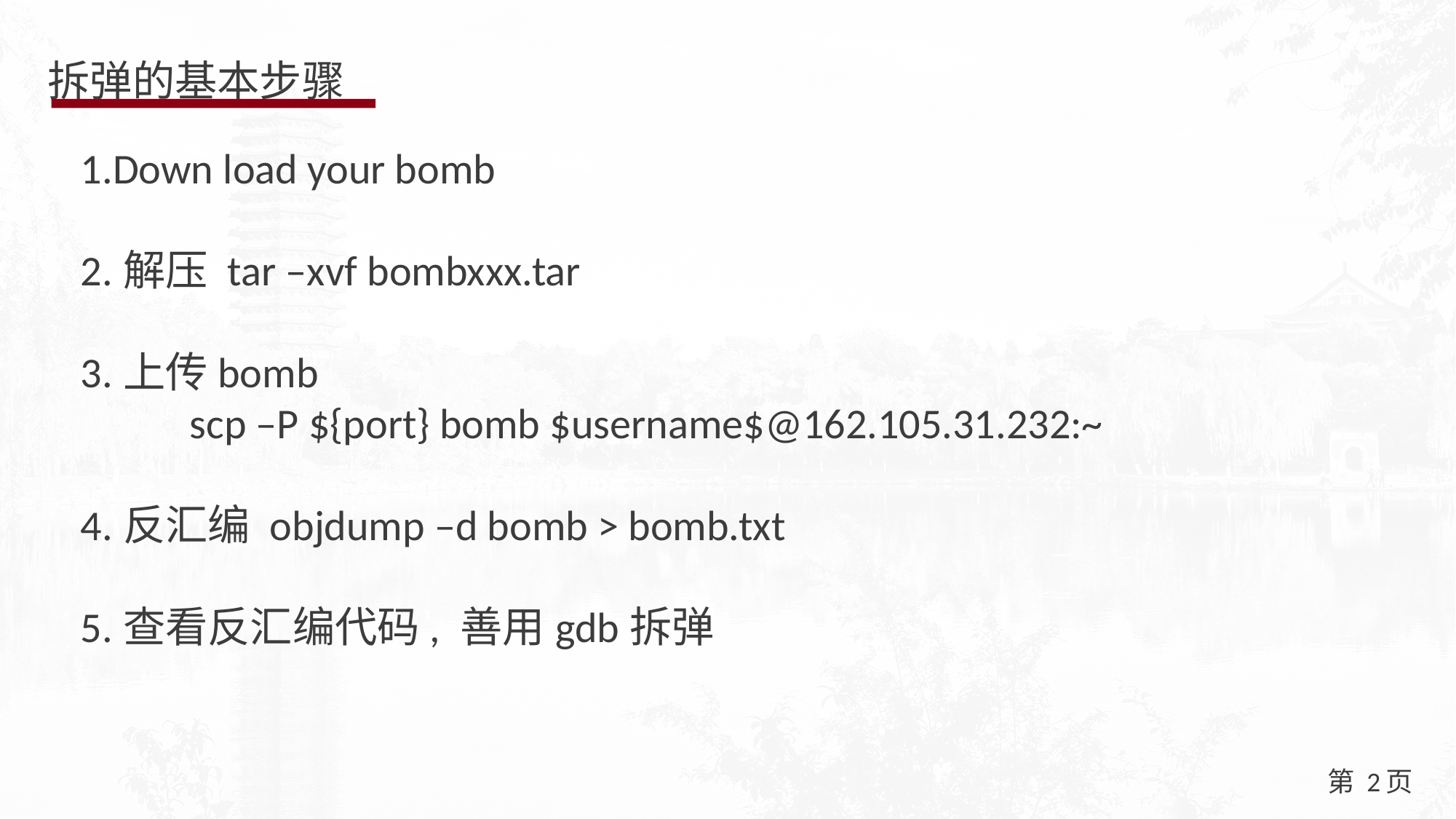

拆弹的基本步骤

1.Down load your bomb

2.解压 tar –xvf bombxxx.tar

3.上传bomb
	scp –P ${port} bomb $username$@162.105.31.232:~

4.反汇编 objdump –d bomb > bomb.txt

5.查看反汇编代码, 善用gdb拆弹

2